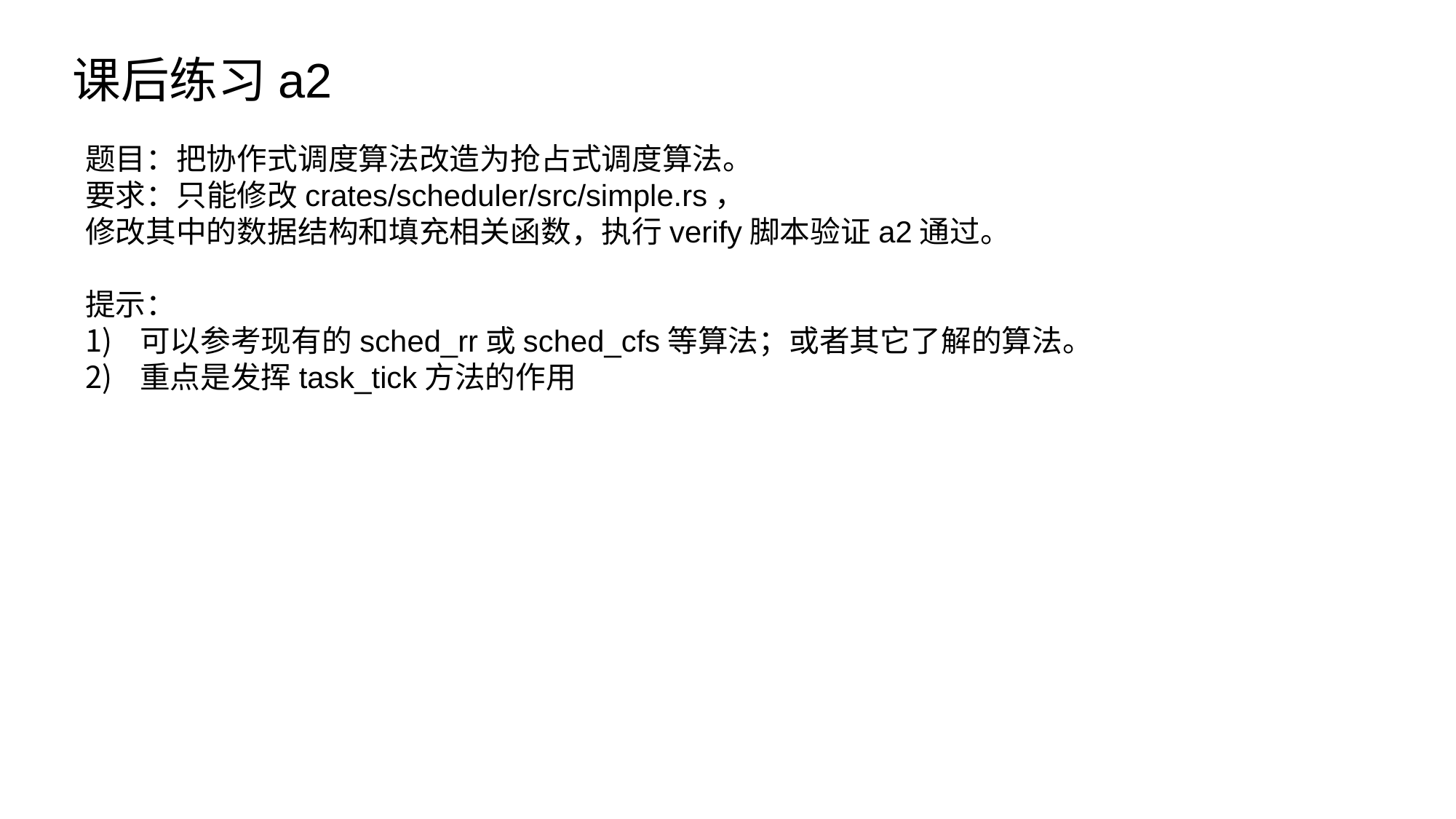

课后练习a2
题目：把协作式调度算法改造为抢占式调度算法。
要求：只能修改crates/scheduler/src/simple.rs，
修改其中的数据结构和填充相关函数，执行verify脚本验证a2通过。

提示：
可以参考现有的sched_rr或sched_cfs等算法；或者其它了解的算法。
重点是发挥task_tick方法的作用